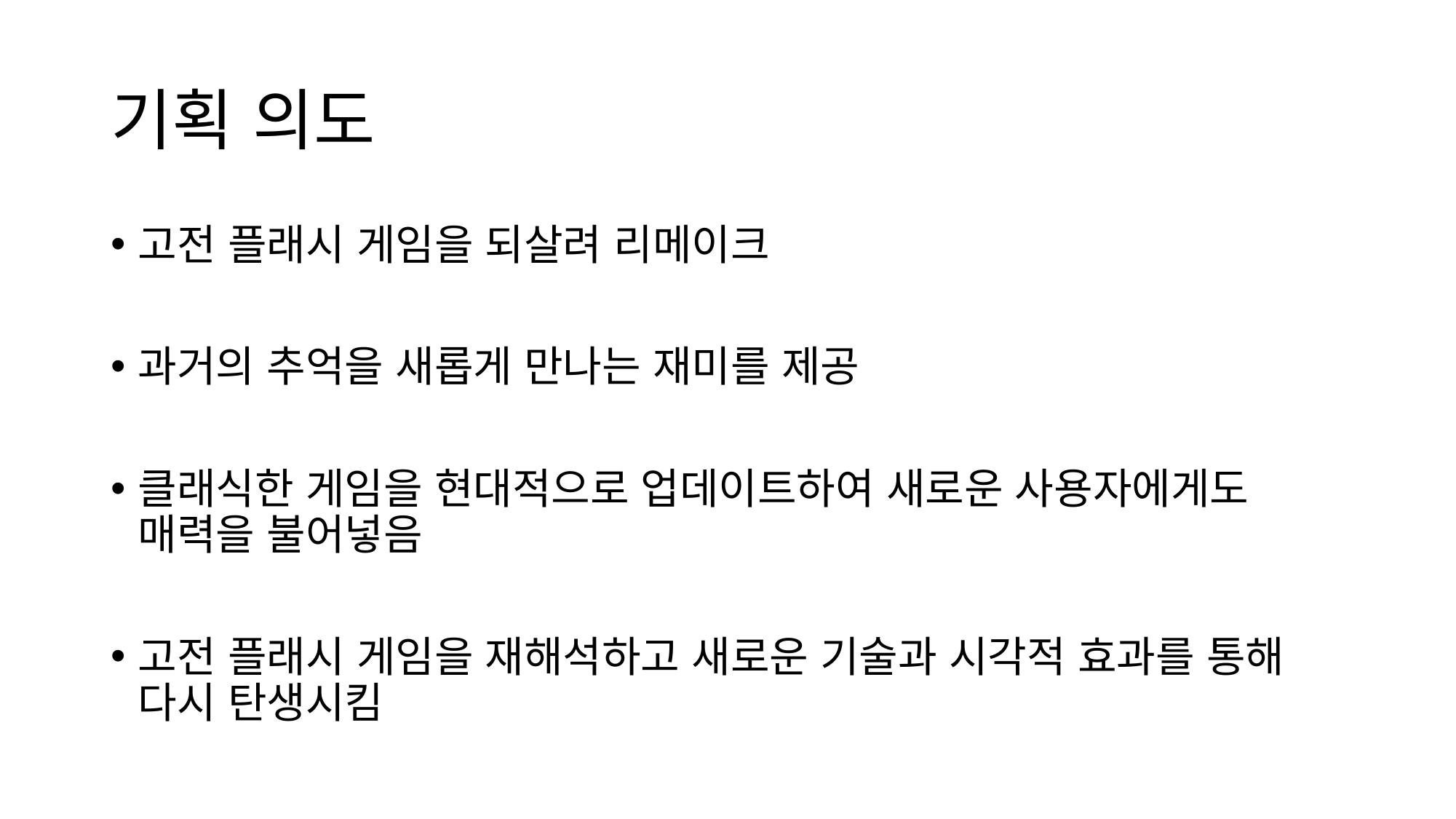

# 기획 의도
고전 플래시 게임을 되살려 리메이크

과거의 추억을 새롭게 만나는 재미를 제공

클래식한 게임을 현대적으로 업데이트하여 새로운 사용자에게도 매력을 불어넣음

고전 플래시 게임을 재해석하고 새로운 기술과 시각적 효과를 통해 다시 탄생시킴